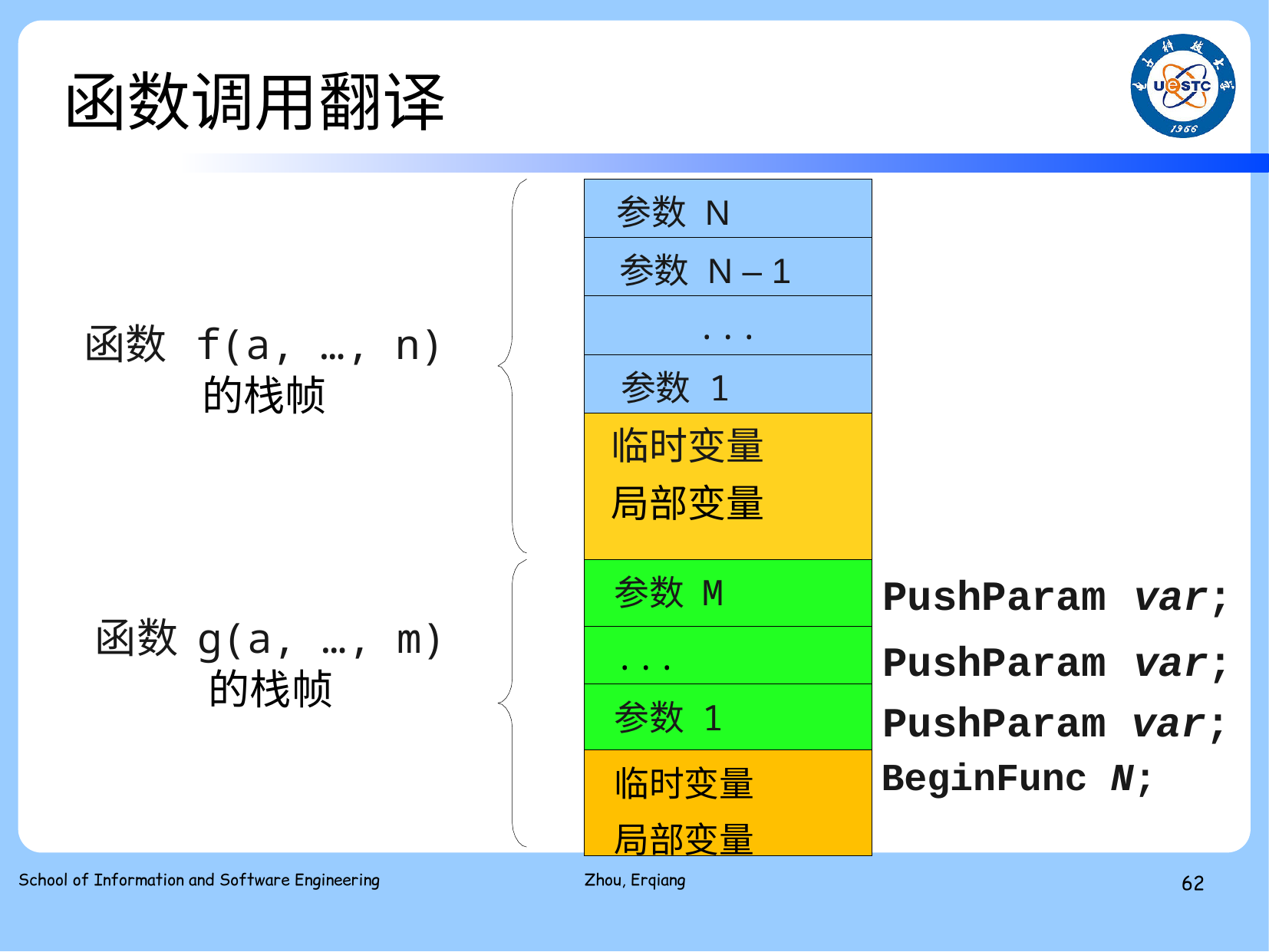

# 函数调用翻译

| 参数 N |
| --- |
| 参数 N – 1 |
| ... |
| 参数 1 |
| 临时变量 局部变量 |
函数  f(a, …, n)
的栈帧

| 参数 M |
| --- |
PushParam var;
函数 g(a, …, m)
的栈帧
PushParam var;
| ... |
| --- |
| 参数 1 |
| --- |
PushParam var;
| 临时变量 局部变量 |
| --- |
BeginFunc N;
School of Information and Software Engineering
Zhou, Erqiang
62